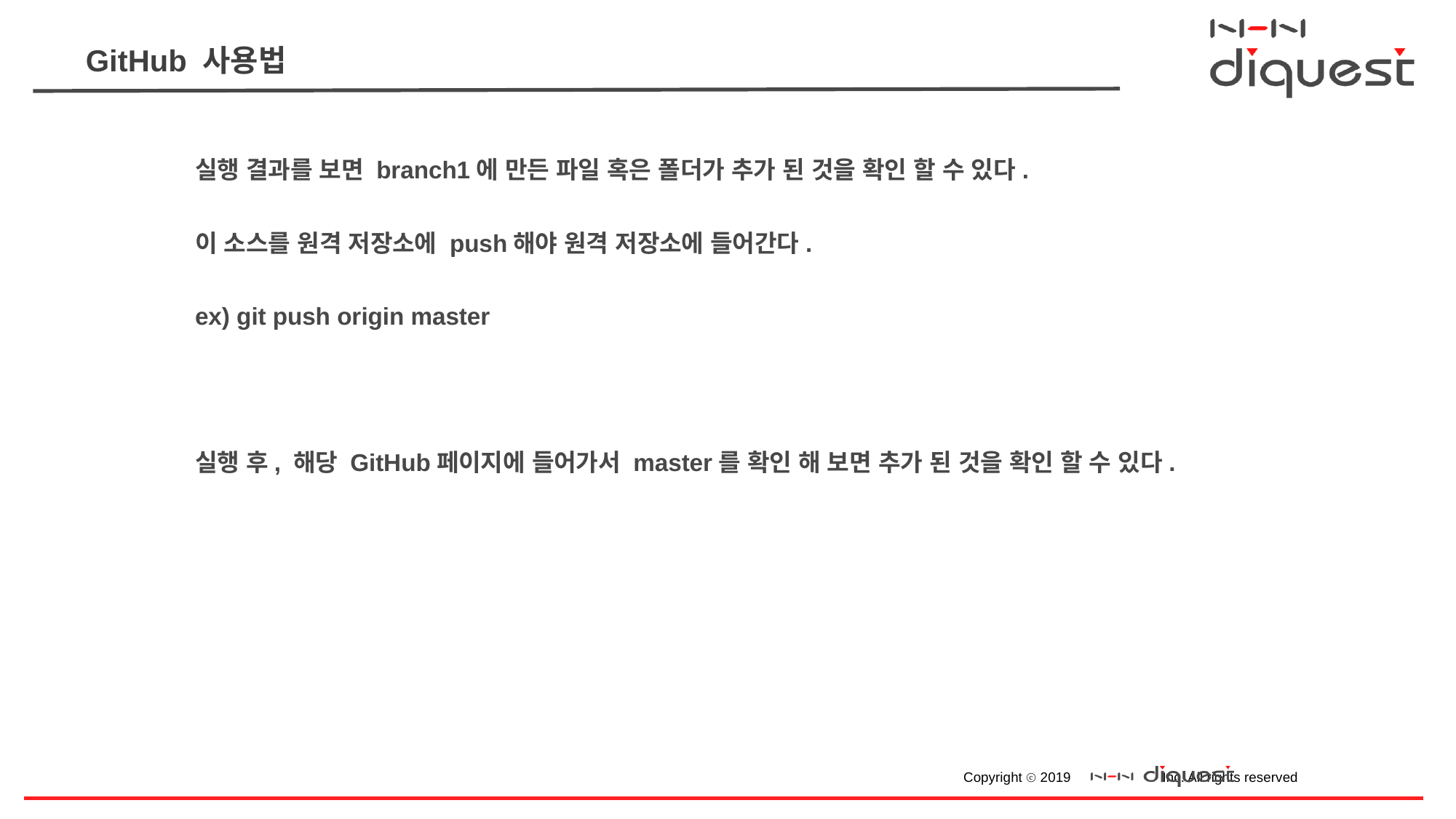

# GitHub 사용법
	실행 결과를 보면 branch1에 만든 파일 혹은 폴더가 추가 된 것을 확인 할 수 있다.
	이 소스를 원격 저장소에 push해야 원격 저장소에 들어간다.
	ex) git push origin master

	실행 후, 해당 GitHub페이지에 들어가서 master를 확인 해 보면 추가 된 것을 확인 할 수 있다.